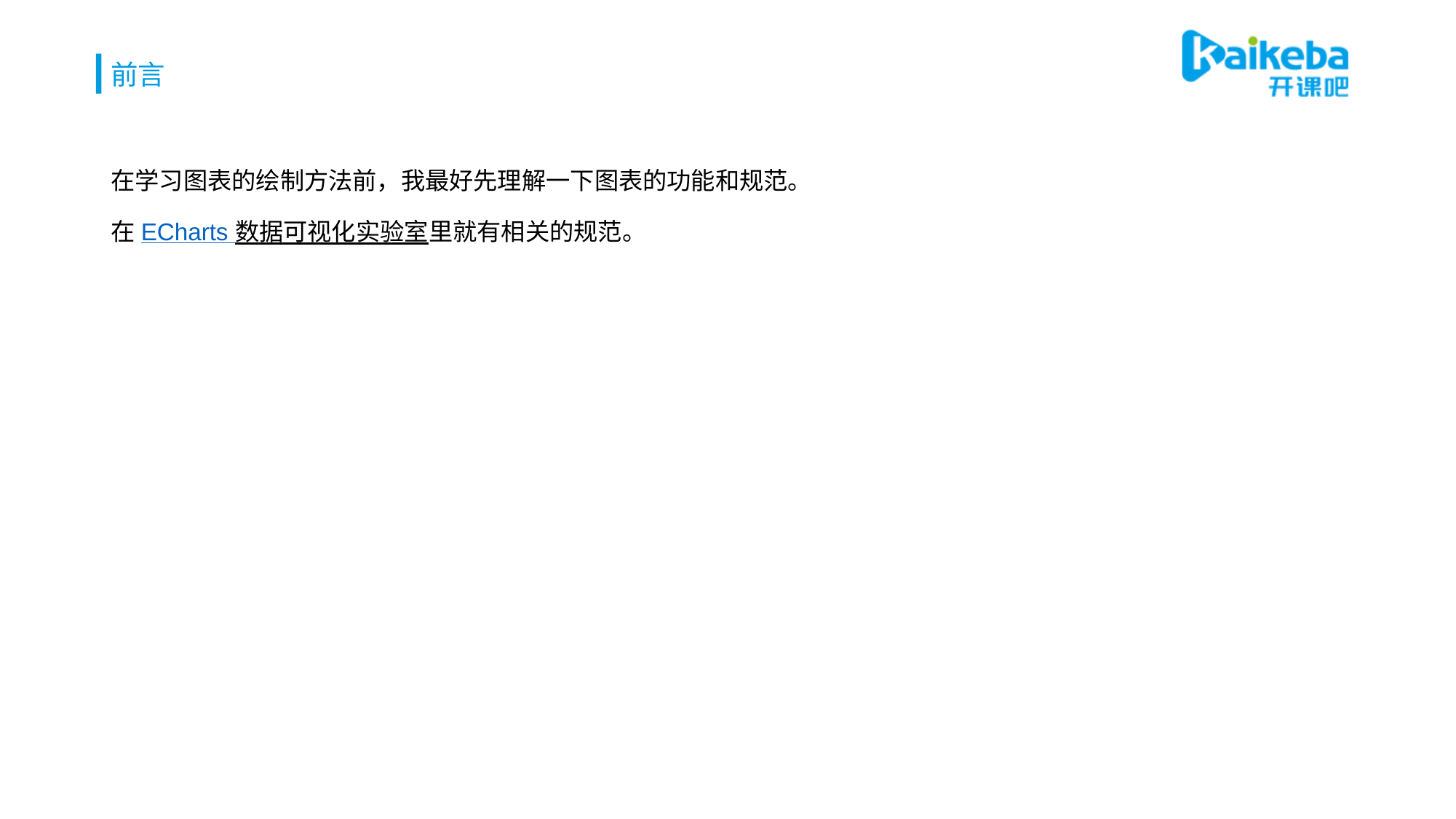

# 前言
在学习图表的绘制方法前，我最好先理解一下图表的功能和规范。
在ECharts 数据可视化实验室里就有相关的规范。